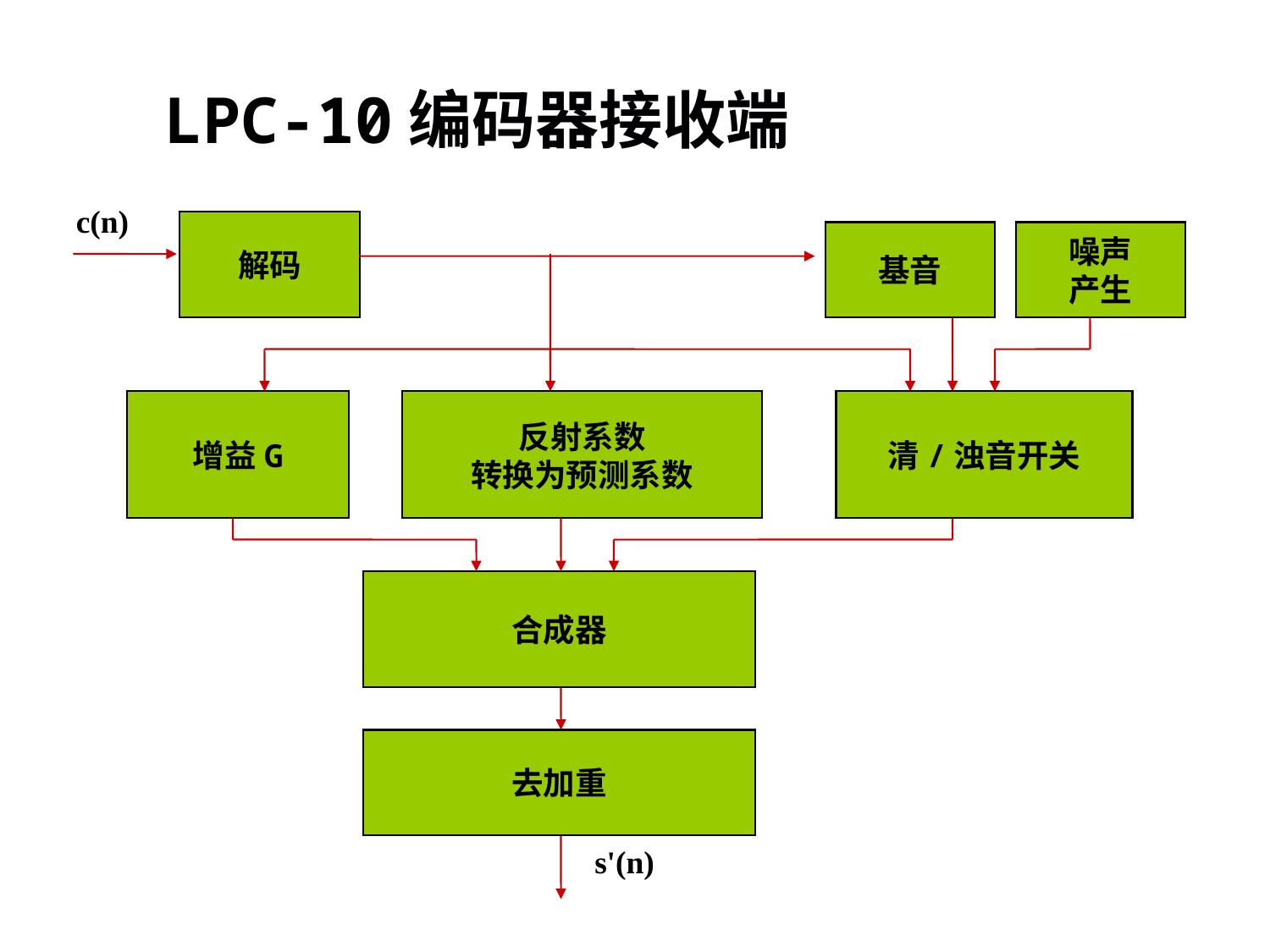

LPC-10编码器接收端
c(n)
解码
基音
噪声
产生

增益G
反射系数
转换为预测系数
清/浊音开关

合成器

去加重

s'(n)